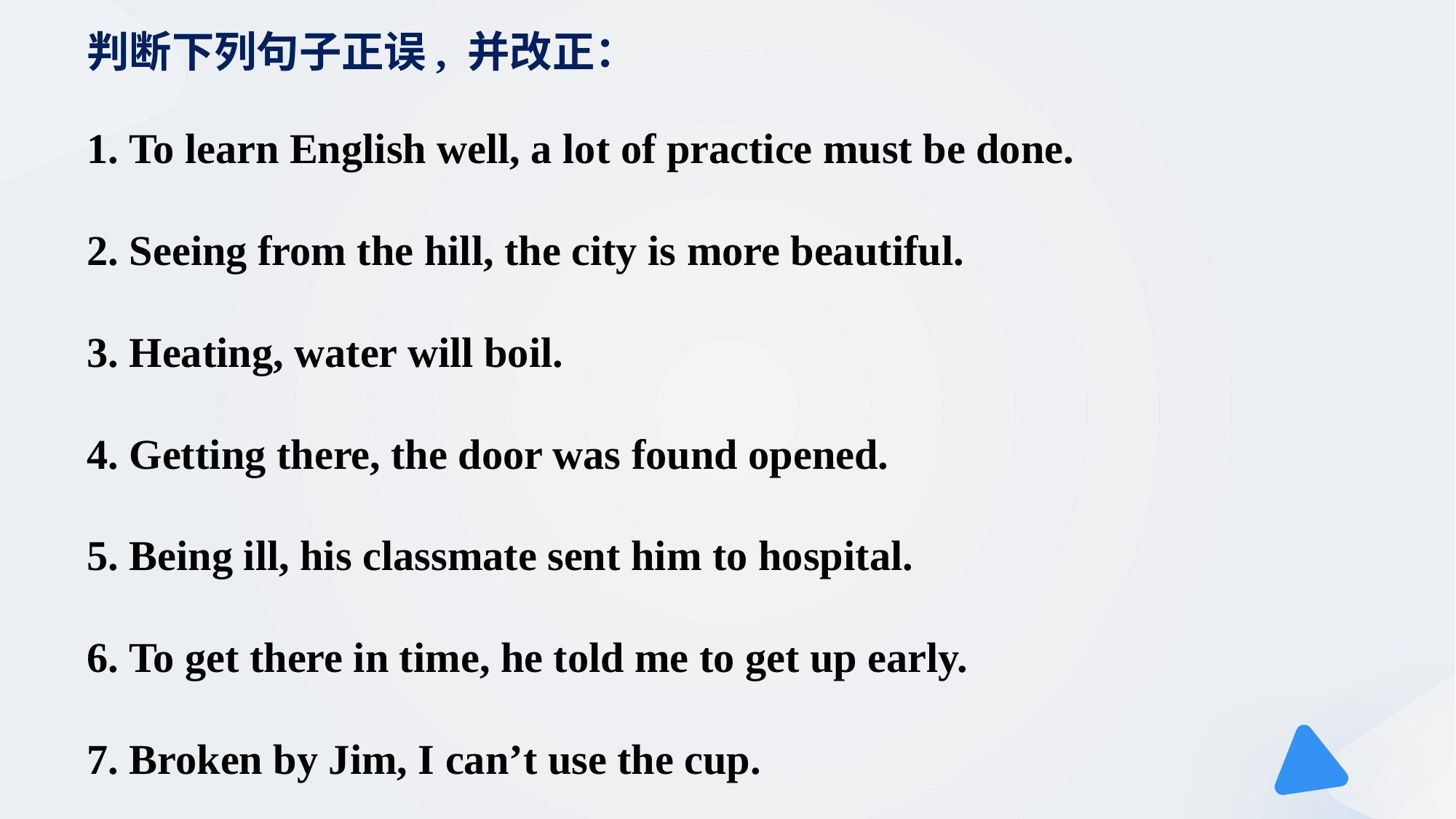

判断下列句子正误, 并改正：
1. To learn English well, a lot of practice must be done.
2. Seeing from the hill, the city is more beautiful.
3. Heating, water will boil.
4. Getting there, the door was found opened.
5. Being ill, his classmate sent him to hospital.
6. To get there in time, he told me to get up early.
7. Broken by Jim, I can’t use the cup.